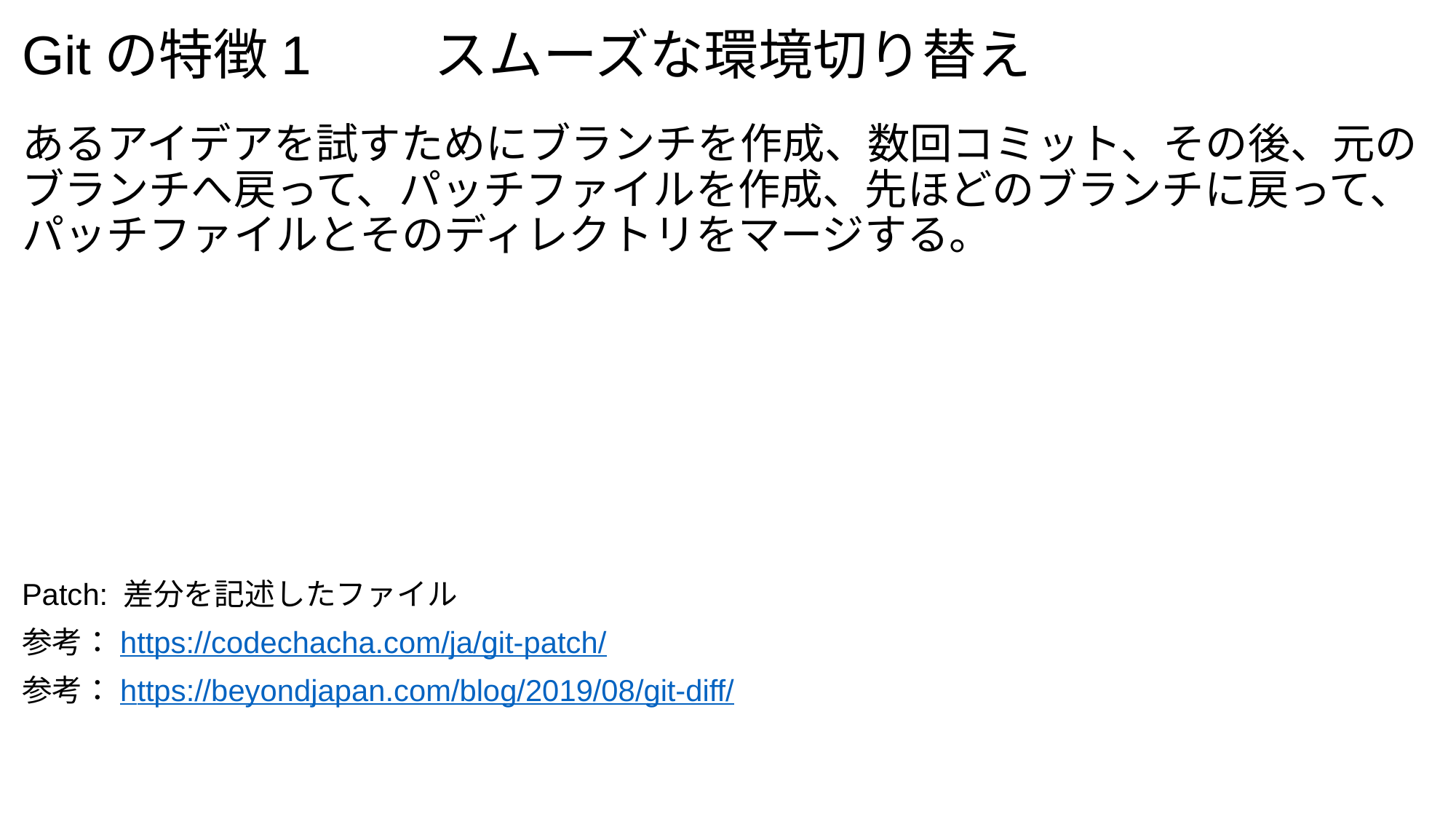

# Gitの特徴1　　スムーズな環境切り替え
あるアイデアを試すためにブランチを作成、数回コミット、その後、元のブランチへ戻って、パッチファイルを作成、先ほどのブランチに戻って、パッチファイルとそのディレクトリをマージする。

Patch: 差分を記述したファイル
参考：https://codechacha.com/ja/git-patch/
参考：https://beyondjapan.com/blog/2019/08/git-diff/